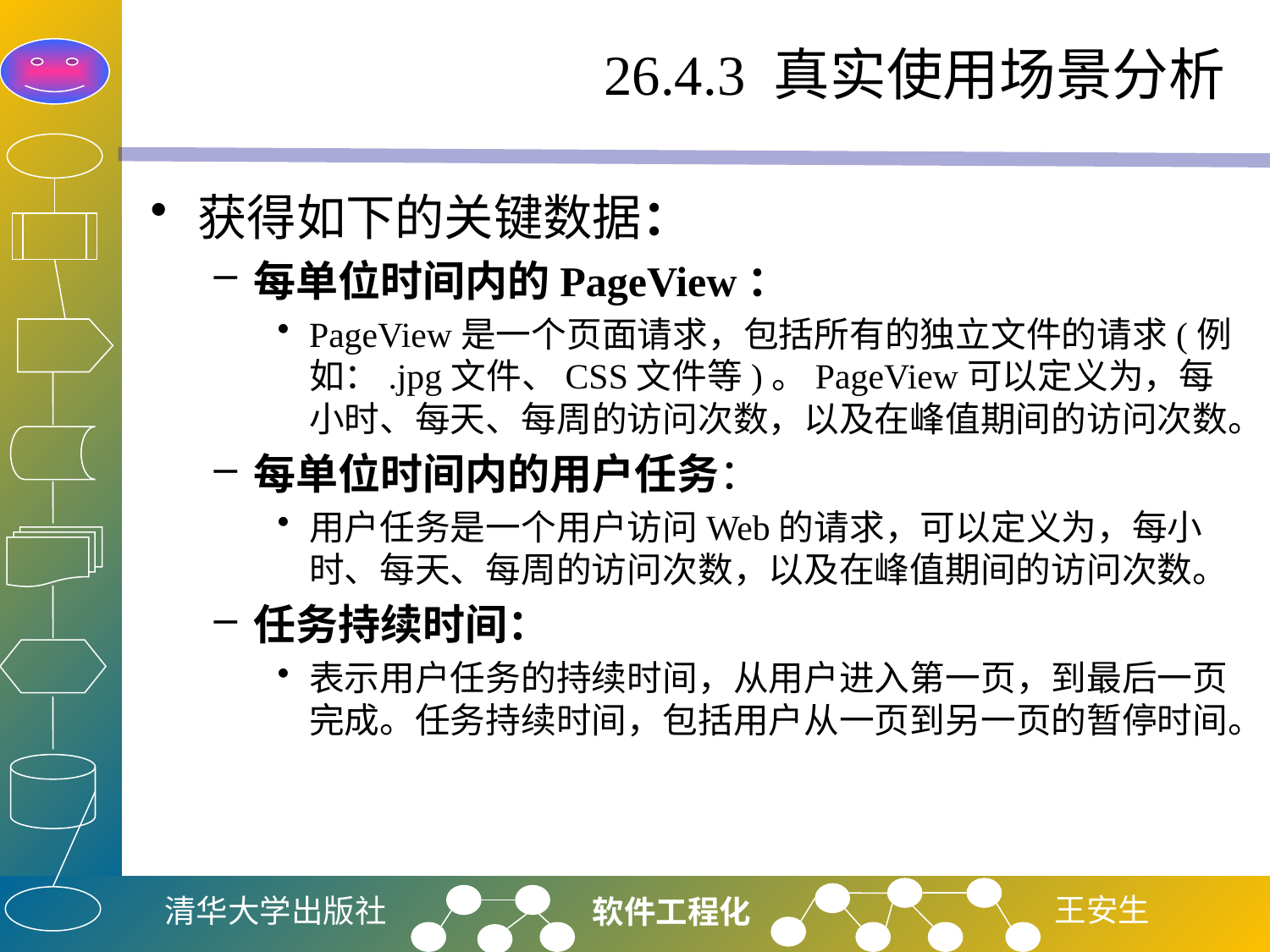

# 26.4.3 真实使用场景分析
获得如下的关键数据：
每单位时间内的PageView：
PageView是一个页面请求，包括所有的独立文件的请求(例如：.jpg文件、CSS文件等)。PageView可以定义为，每小时、每天、每周的访问次数，以及在峰值期间的访问次数。
每单位时间内的用户任务：
用户任务是一个用户访问Web的请求，可以定义为，每小时、每天、每周的访问次数，以及在峰值期间的访问次数。
任务持续时间：
表示用户任务的持续时间，从用户进入第一页，到最后一页完成。任务持续时间，包括用户从一页到另一页的暂停时间。